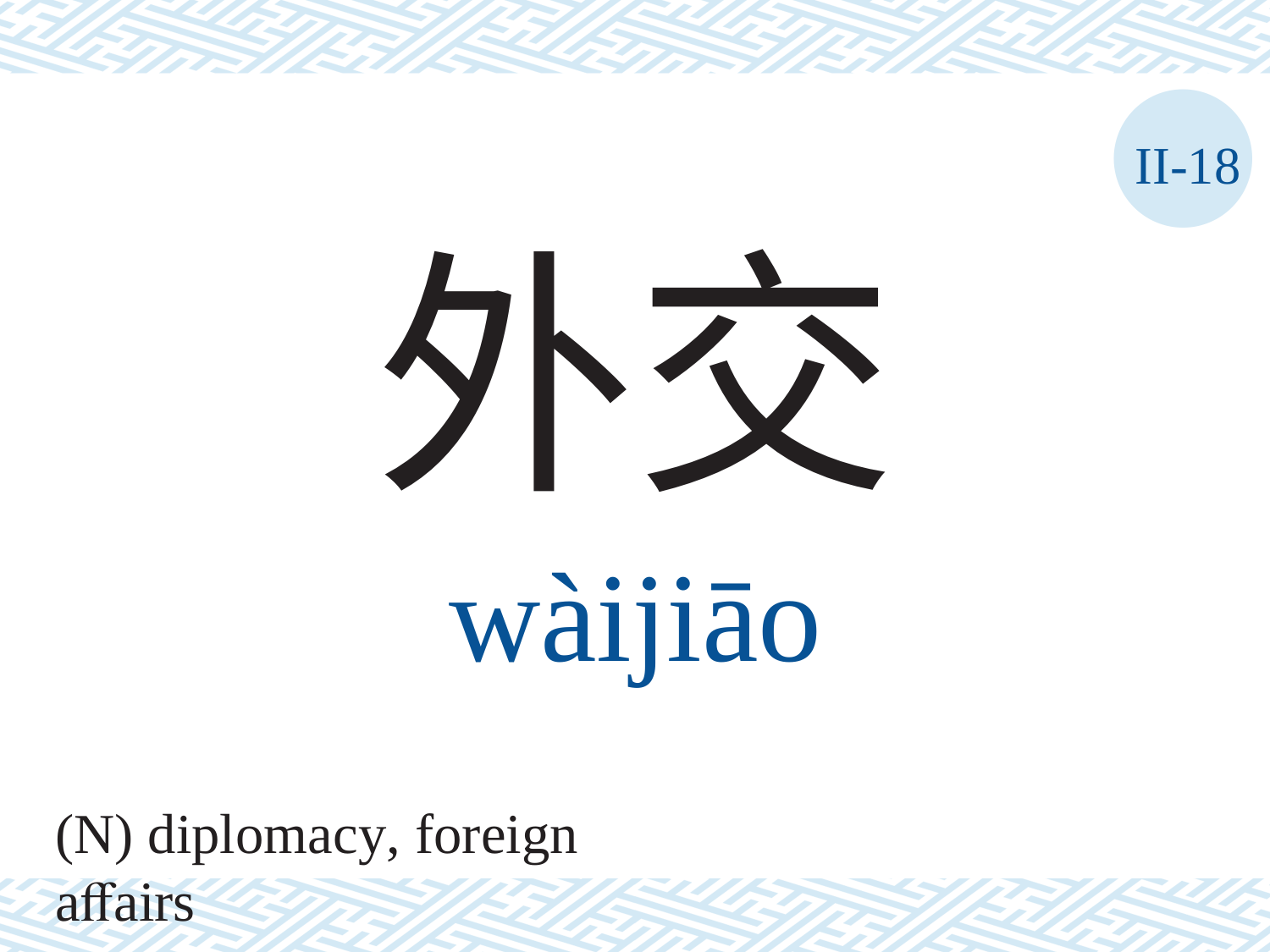

II-18
外交
wàijiāo
(N) diplomacy, foreign aﬀairs